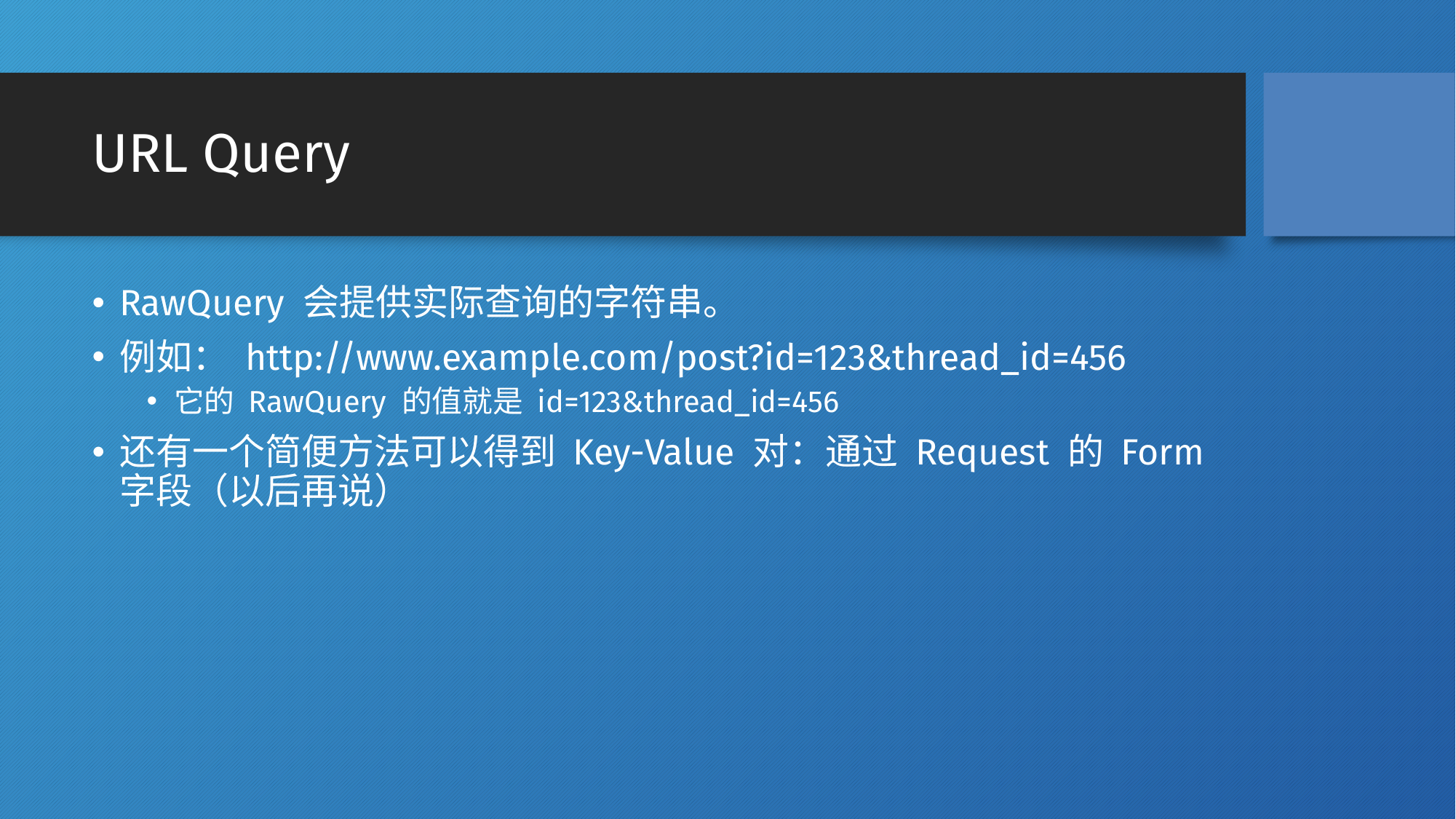

# URL Query
RawQuery 会提供实际查询的字符串。
例如： http://www.example.com/post?id=123&thread_id=456
它的 RawQuery 的值就是 id=123&thread_id=456
还有一个简便方法可以得到 Key-Value 对：通过 Request 的 Form 字段（以后再说）